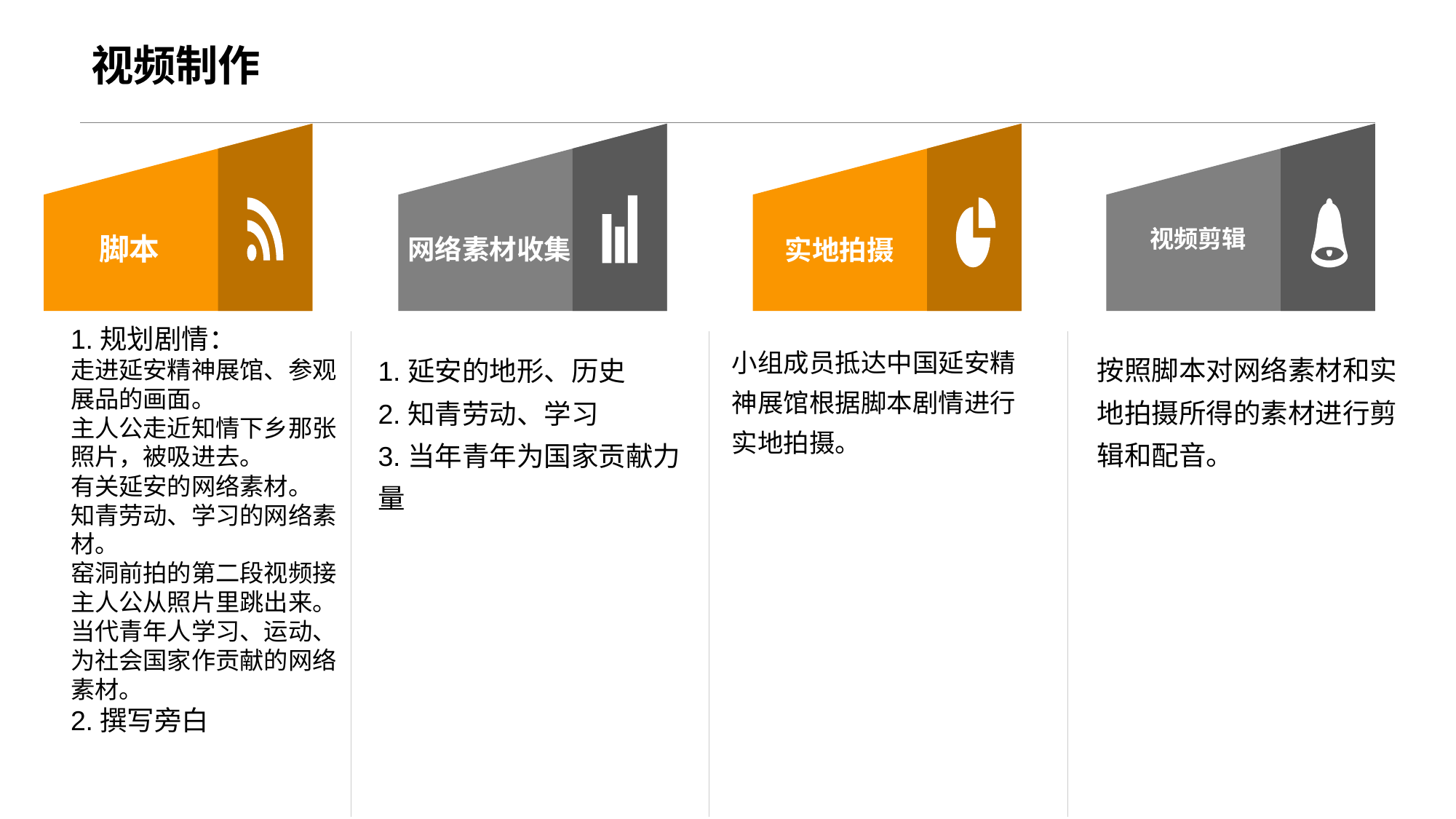

# 视频制作

脚本

视频剪辑

网络素材收集
实地拍摄

小组成员抵达中国延安精神展馆根据脚本剧情进行
实地拍摄。
按照脚本对网络素材和实地拍摄所得的素材进行剪辑和配音。
1.延安的地形、历史
2.知青劳动、学习
3.当年青年为国家贡献力量

1.规划剧情：
走进延安精神展馆、参观展品的画面。
主人公走近知情下乡那张照片，被吸进去。
有关延安的网络素材。
知青劳动、学习的网络素材。
窑洞前拍的第二段视频接主人公从照片里跳出来。
当代青年人学习、运动、为社会国家作贡献的网络素材。
2.撰写旁白

4